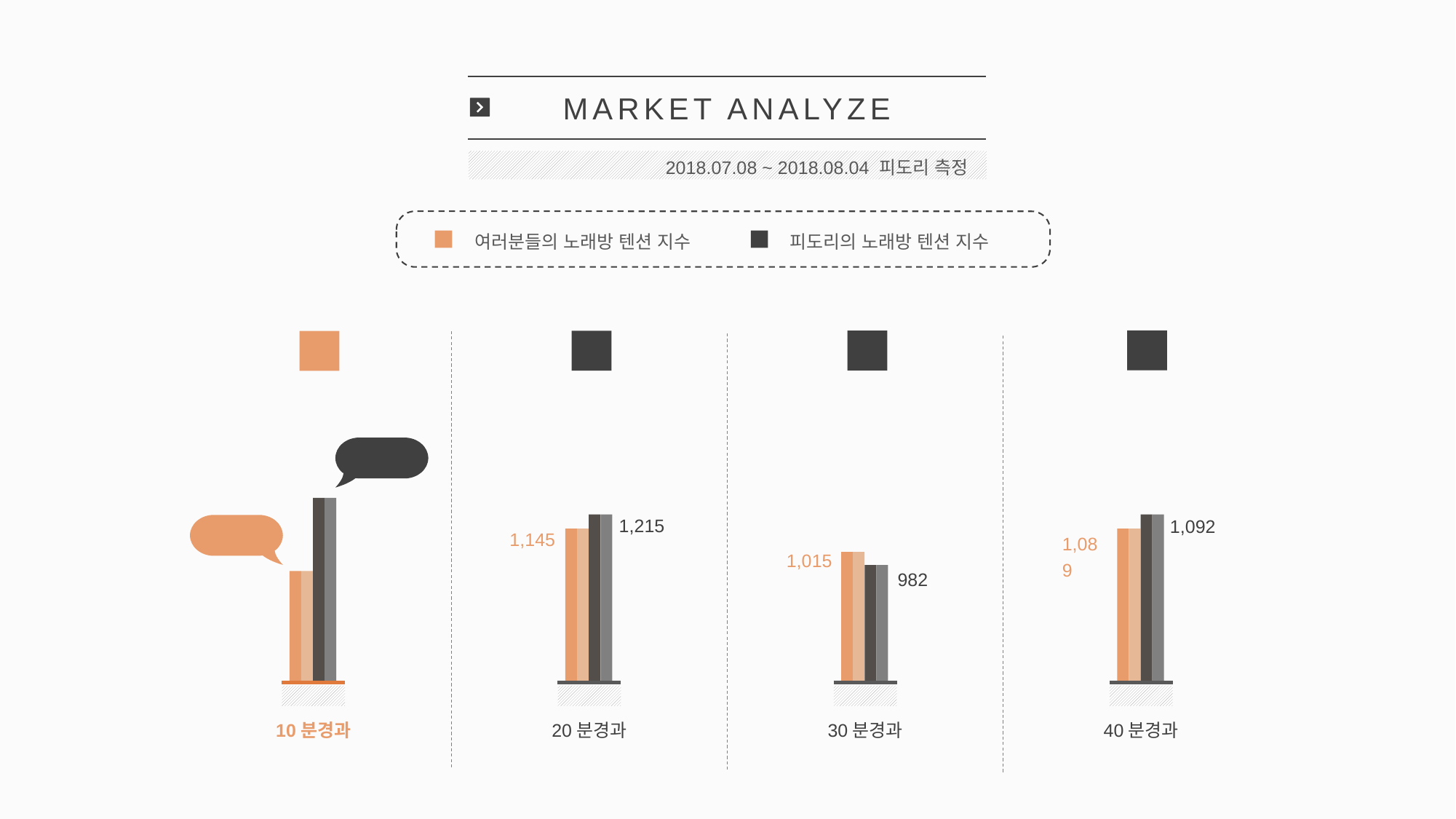

MARKET ANALYZE

2018.07.08 ~ 2018.08.04 피도리 측정

여러분들의 노래방 텐션 지수
피도리의 노래방 텐션 지수

04

03
02
01
2,011

1,215
1,092
1,010

1,145
1,089

1,015

982

10분경과
20분경과
30분경과
40분경과